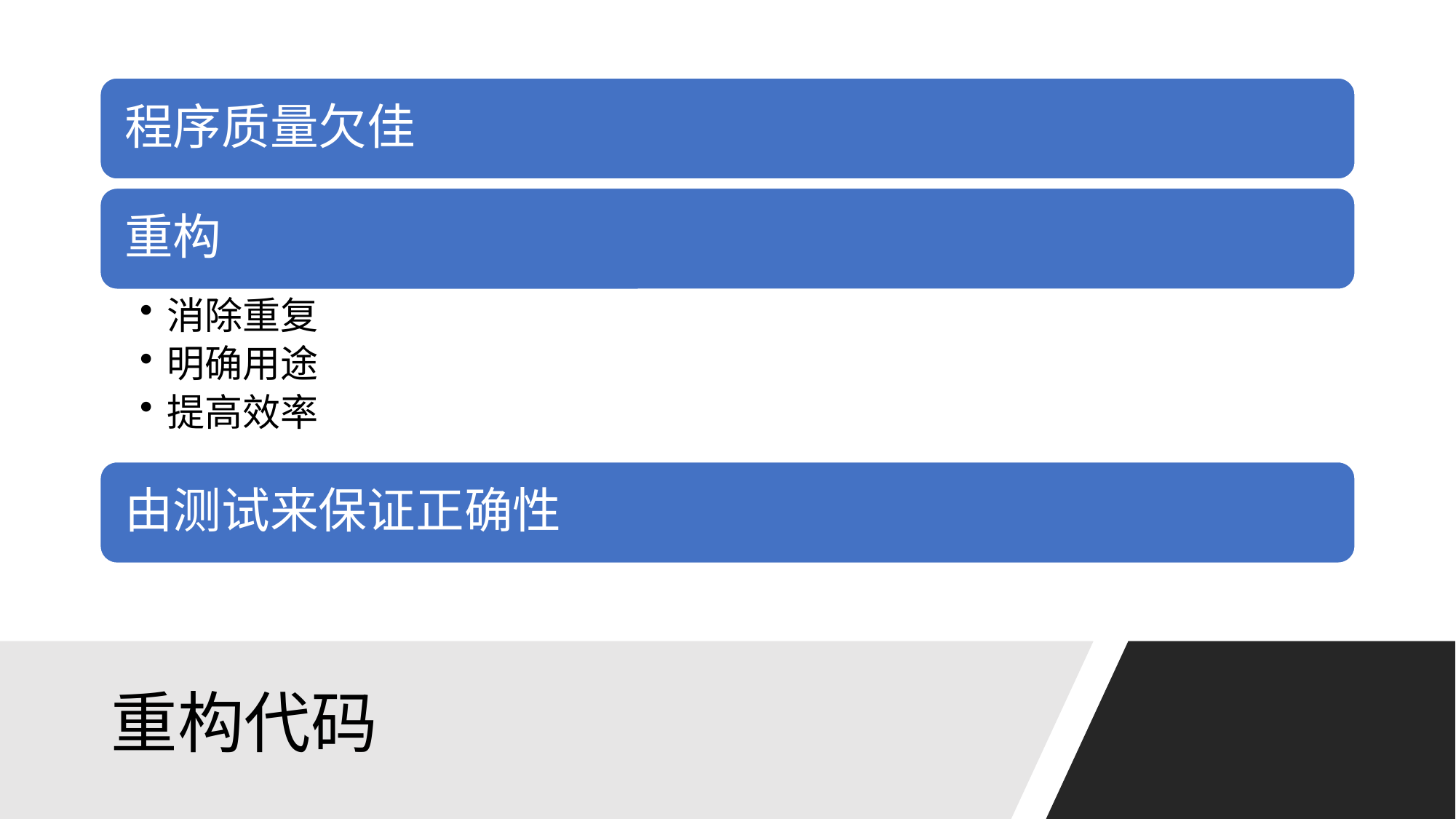

程序质量欠佳
重构
消除重复
明确用途
提高效率
由测试来保证正确性

# 重构代码